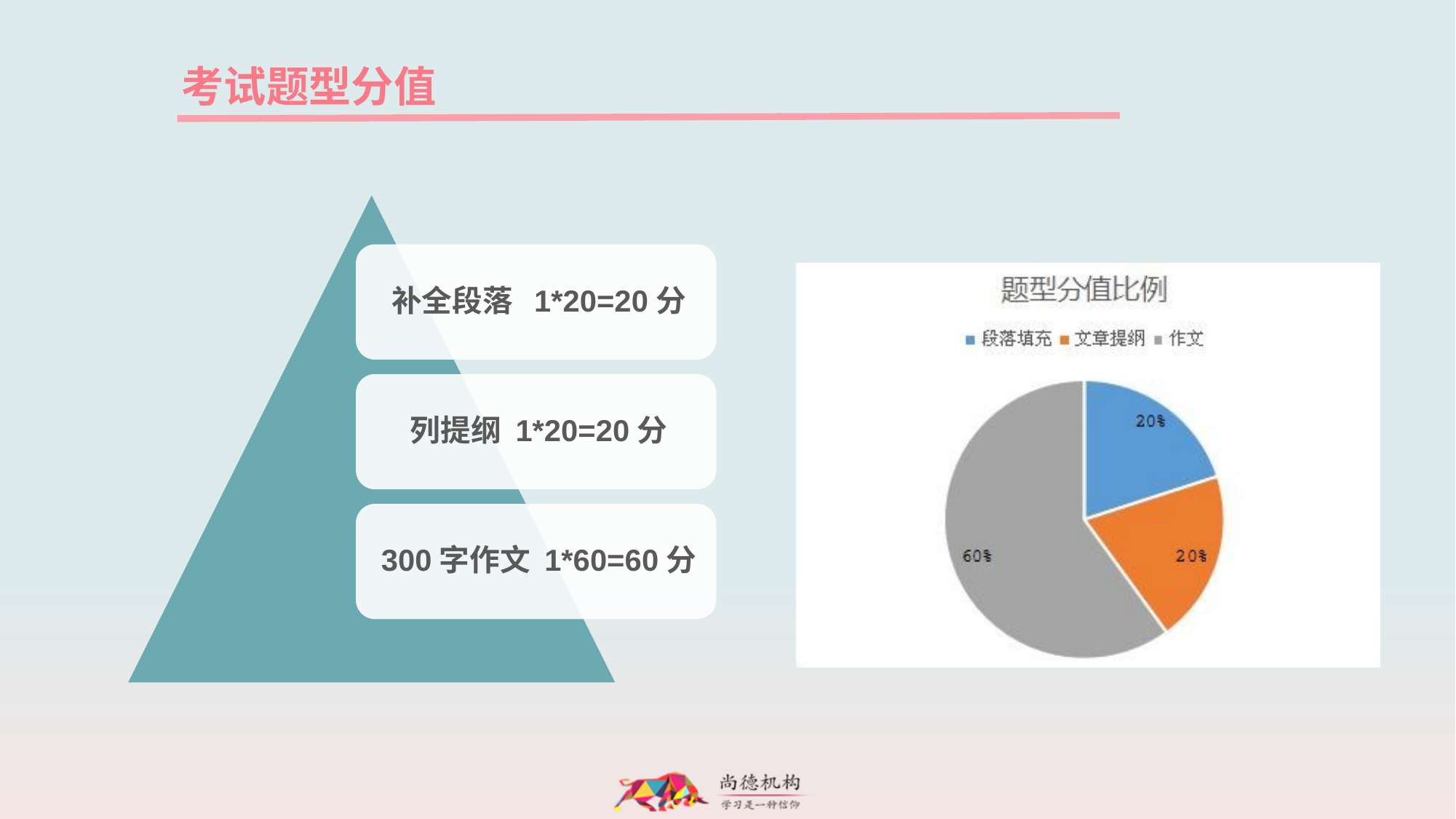

考试题型分值
补全段落  1*20=20分
列提纲 1*20=20分
300字作文 1*60=60分